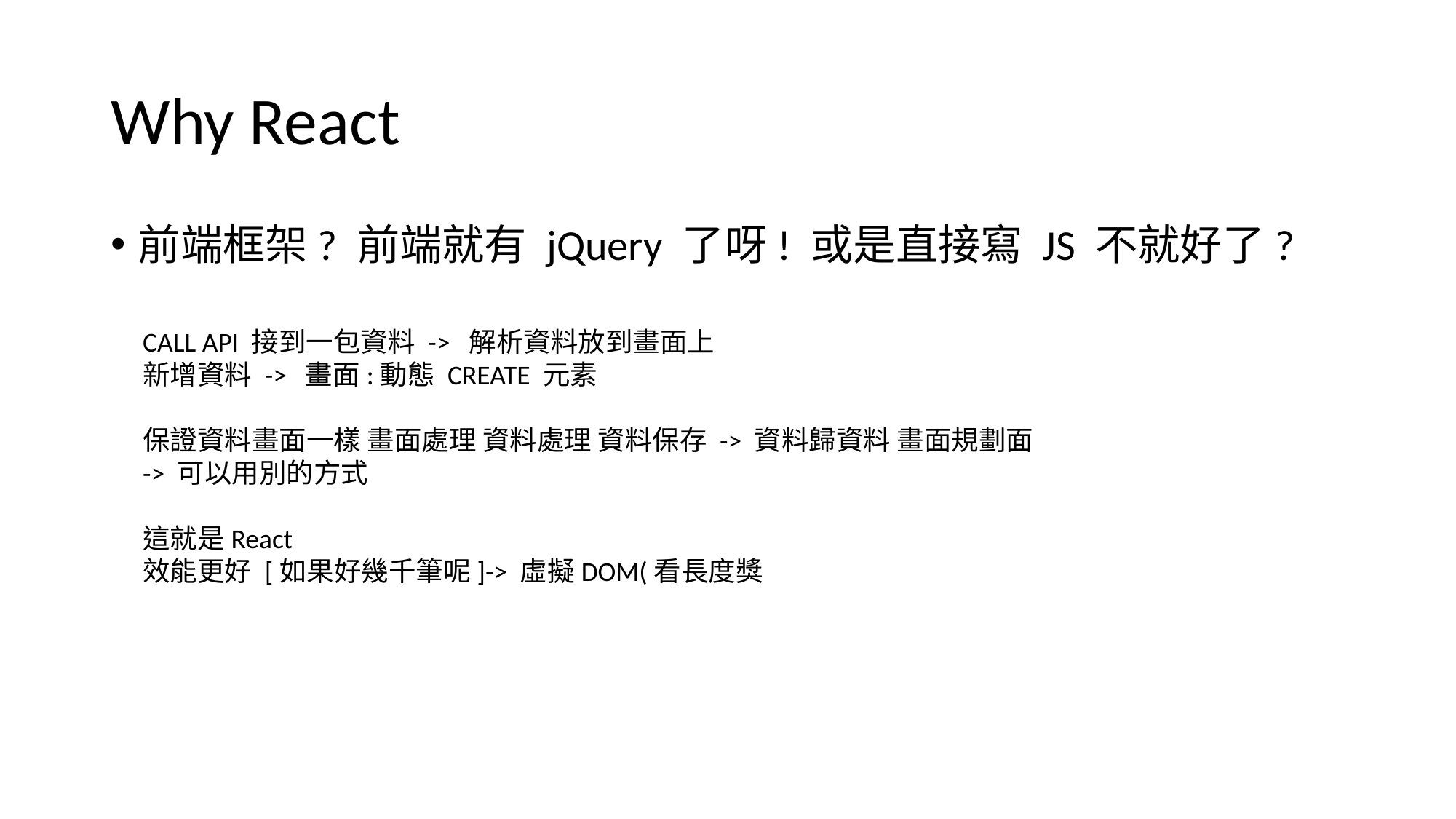

# Why React
前端框架? 前端就有 jQuery 了呀! 或是直接寫 JS 不就好了?

CALL API 接到一包資料 ->  解析資料放到畫面上
新增資料 ->  畫面:動態 CREATE 元素

保證資料畫面一樣 畫面處理 資料處理 資料保存 -> 資料歸資料 畫面規劃面
-> 可以用別的方式

這就是React
效能更好 [如果好幾千筆呢]-> 虛擬DOM(看長度獎